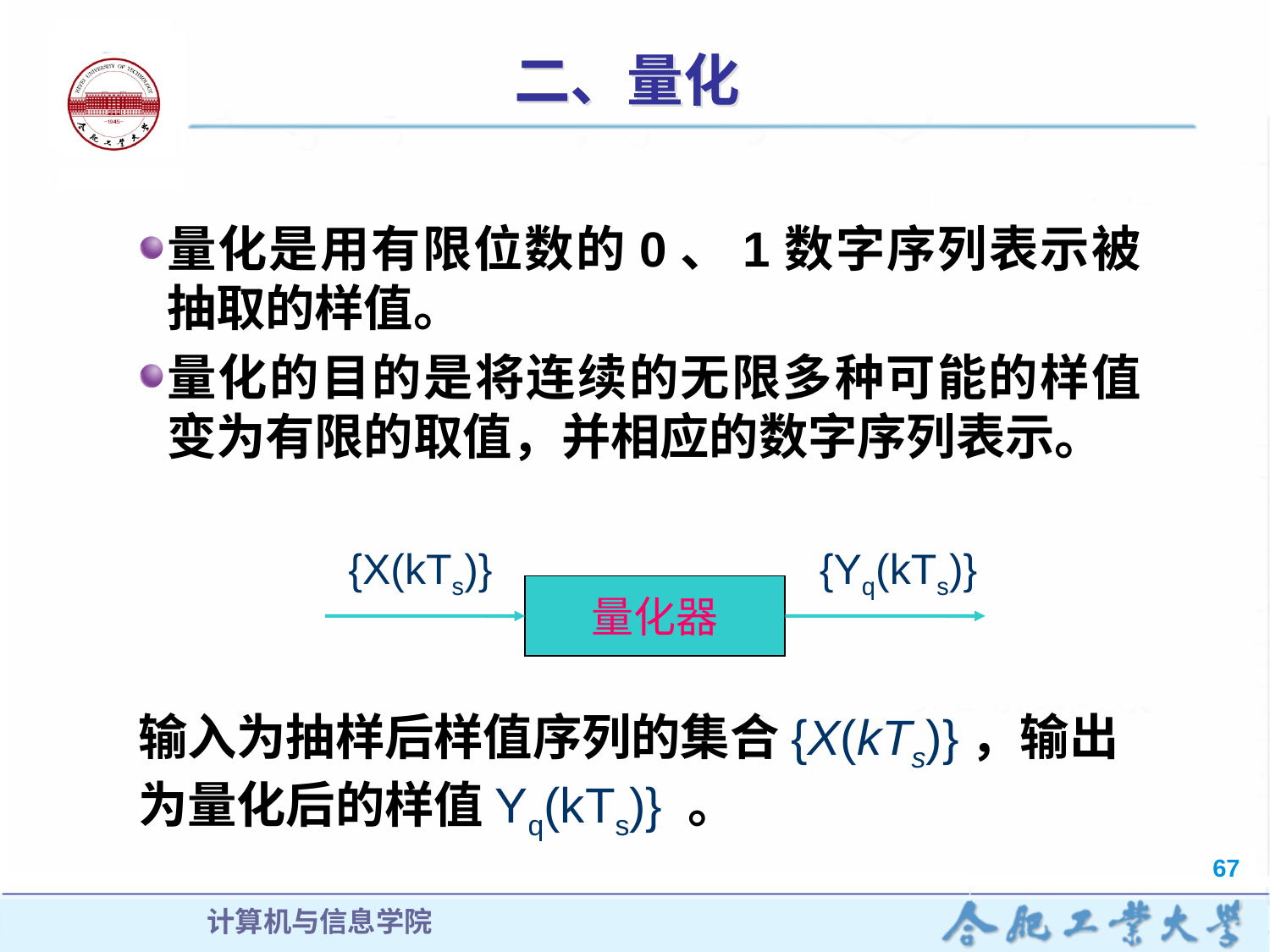

# 二、量化
量化是用有限位数的0、1数字序列表示被抽取的样值。
量化的目的是将连续的无限多种可能的样值变为有限的取值，并相应的数字序列表示。
{X(kTs)}
{Yq(kTs)}
量化器

输入为抽样后样值序列的集合{X(kTs)}，输出为量化后的样值Yq(kTs)} 。